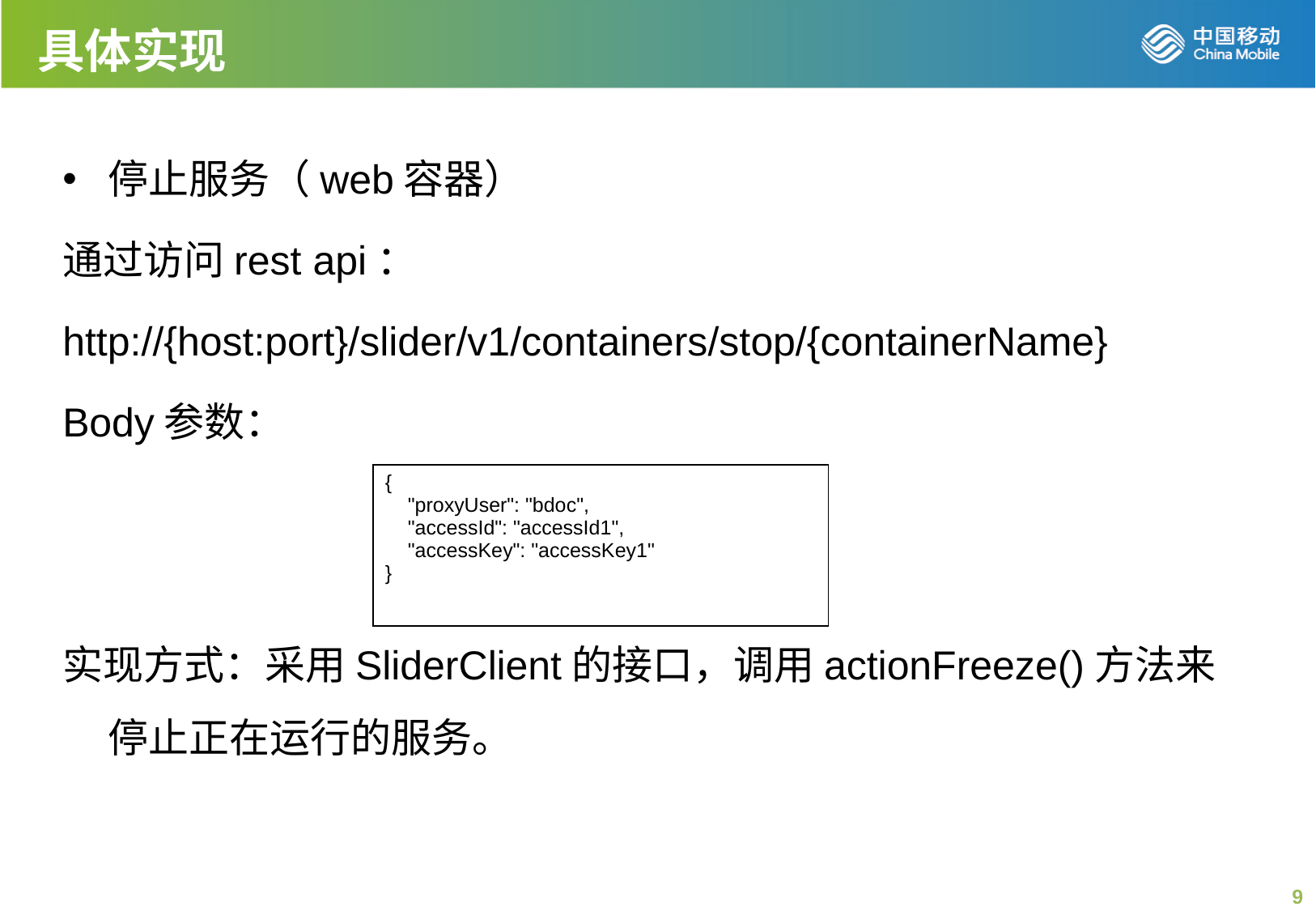

# 具体实现
停止服务（web容器）
通过访问rest api：
http://{host:port}/slider/v1/containers/stop/{containerName}
Body参数：

实现方式：采用SliderClient的接口，调用actionFreeze()方法来停止正在运行的服务。
| {     "proxyUser": "bdoc",     "accessId": "accessId1",     "accessKey": "accessKey1" } |
| --- |